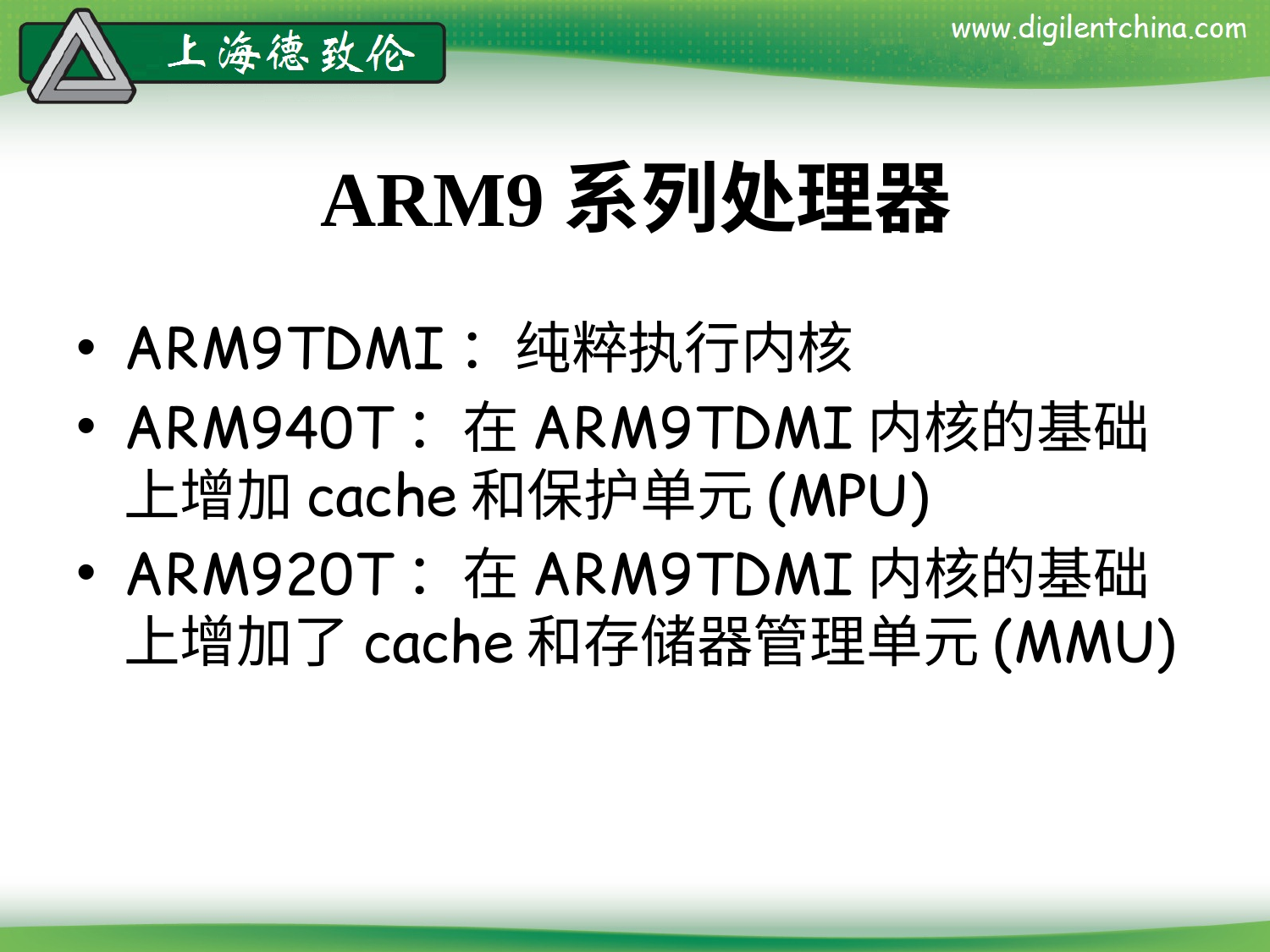

# ARM9系列处理器
ARM9TDMI：纯粹执行内核
ARM940T：在ARM9TDMI内核的基础上增加cache和保护单元(MPU)
ARM920T：在ARM9TDMI内核的基础上增加了cache和存储器管理单元(MMU)